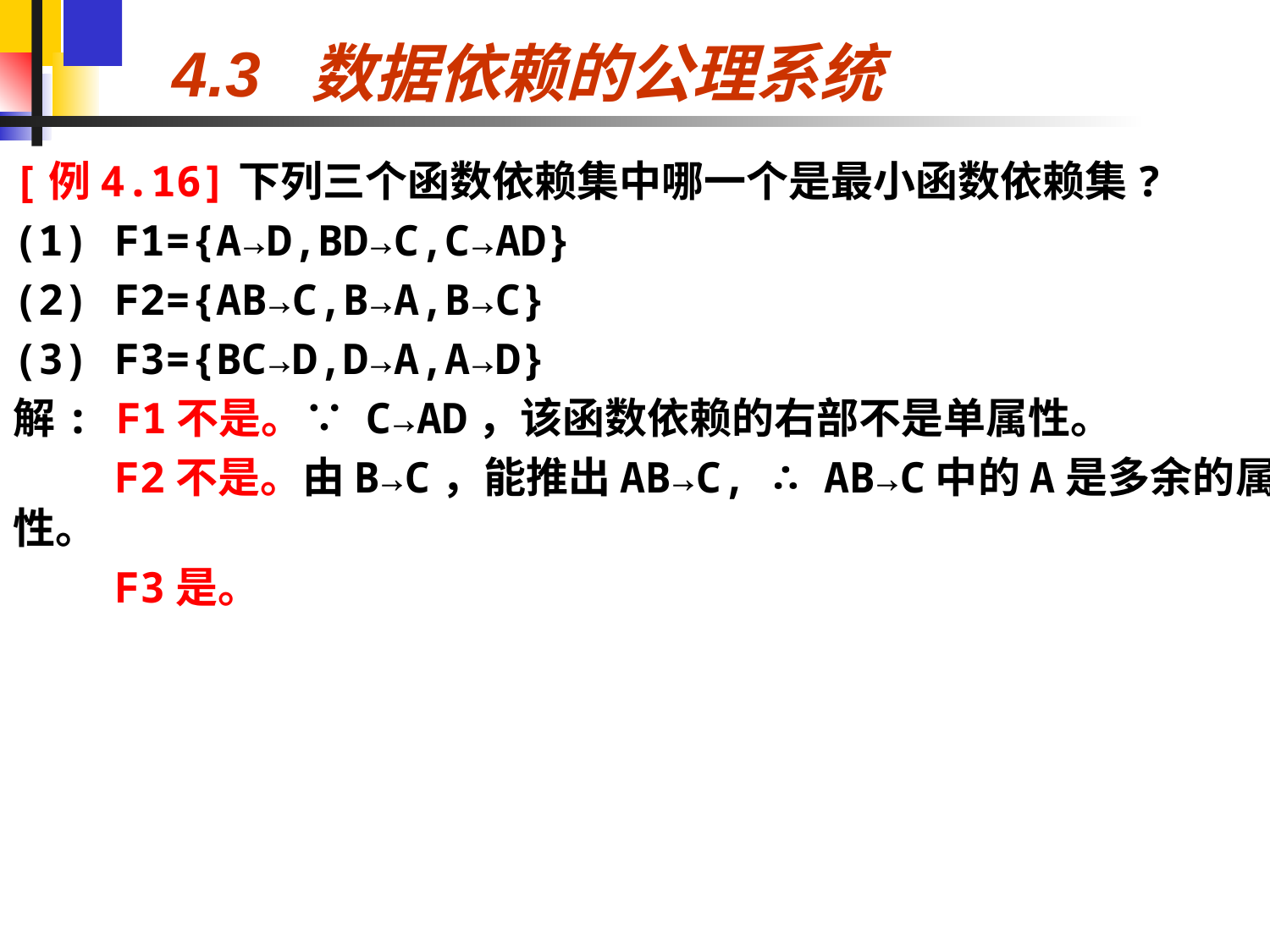

# 4.3  数据依赖的公理系统
[例4.16]下列三个函数依赖集中哪一个是最小函数依赖集?
(1) F1={A→D,BD→C,C→AD}
(2) F2={AB→C,B→A,B→C}
(3) F3={BC→D,D→A,A→D}
解: F1不是。∵ C→AD，该函数依赖的右部不是单属性。
    F2不是。由B→C，能推出AB→C, ∴ AB→C中的A是多余的属性。
    F3是。